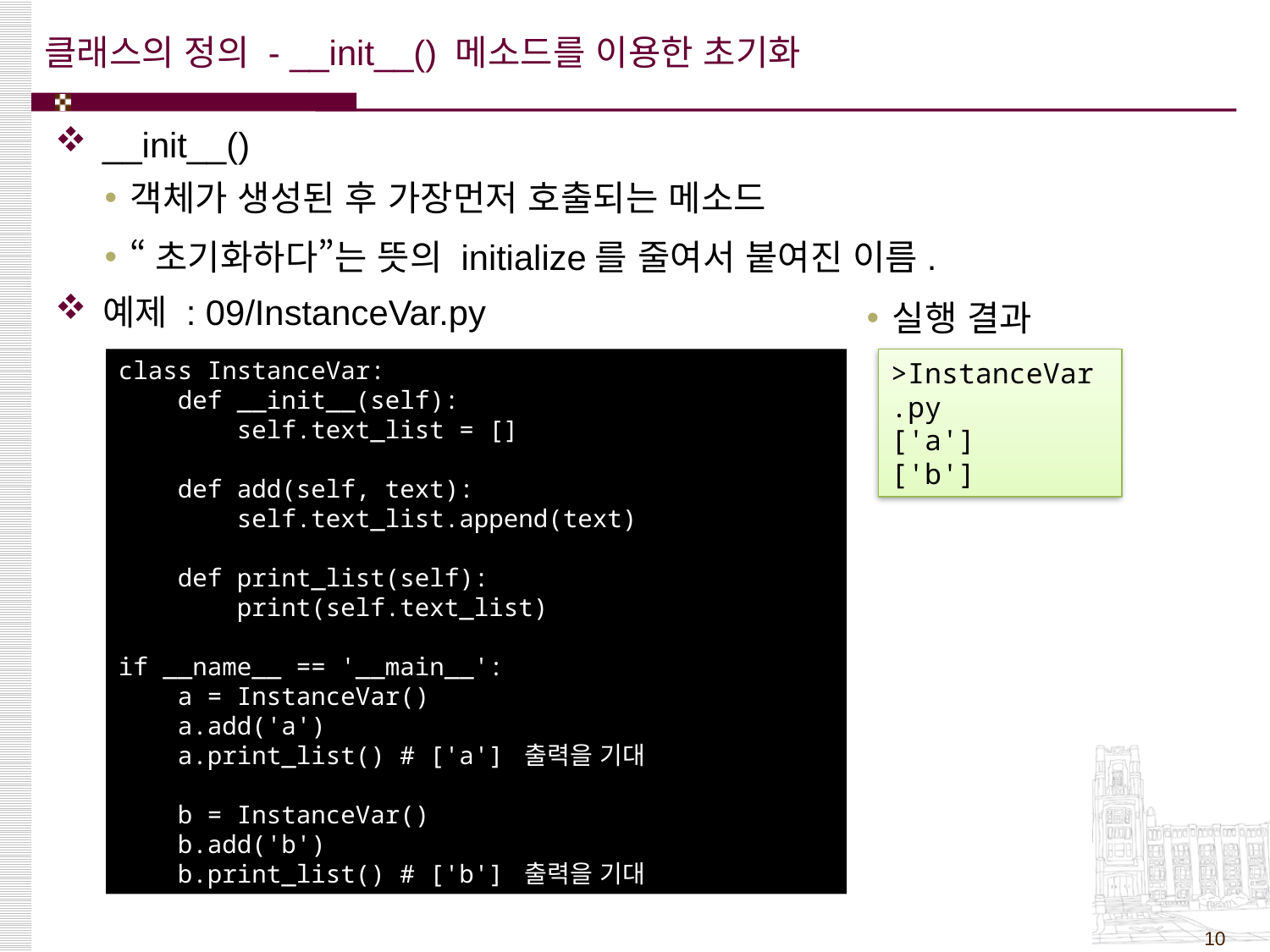

# 클래스의 정의 - __init__() 메소드를 이용한 초기화
__init__()
객체가 생성된 후 가장먼저 호출되는 메소드
“초기화하다”는 뜻의 initialize를 줄여서 붙여진 이름.
예제 : 09/InstanceVar.py
실행 결과

class InstanceVar:
    def __init__(self):
        self.text_list = []

    def add(self, text):
        self.text_list.append(text)

    def print_list(self):
        print(self.text_list)

if __name__ == '__main__':
    a = InstanceVar()
    a.add('a')
    a.print_list() # ['a'] 출력을 기대

    b = InstanceVar()
    b.add('b')
    b.print_list() # ['b'] 출력을 기대
>InstanceVar.py
['a']
['b']